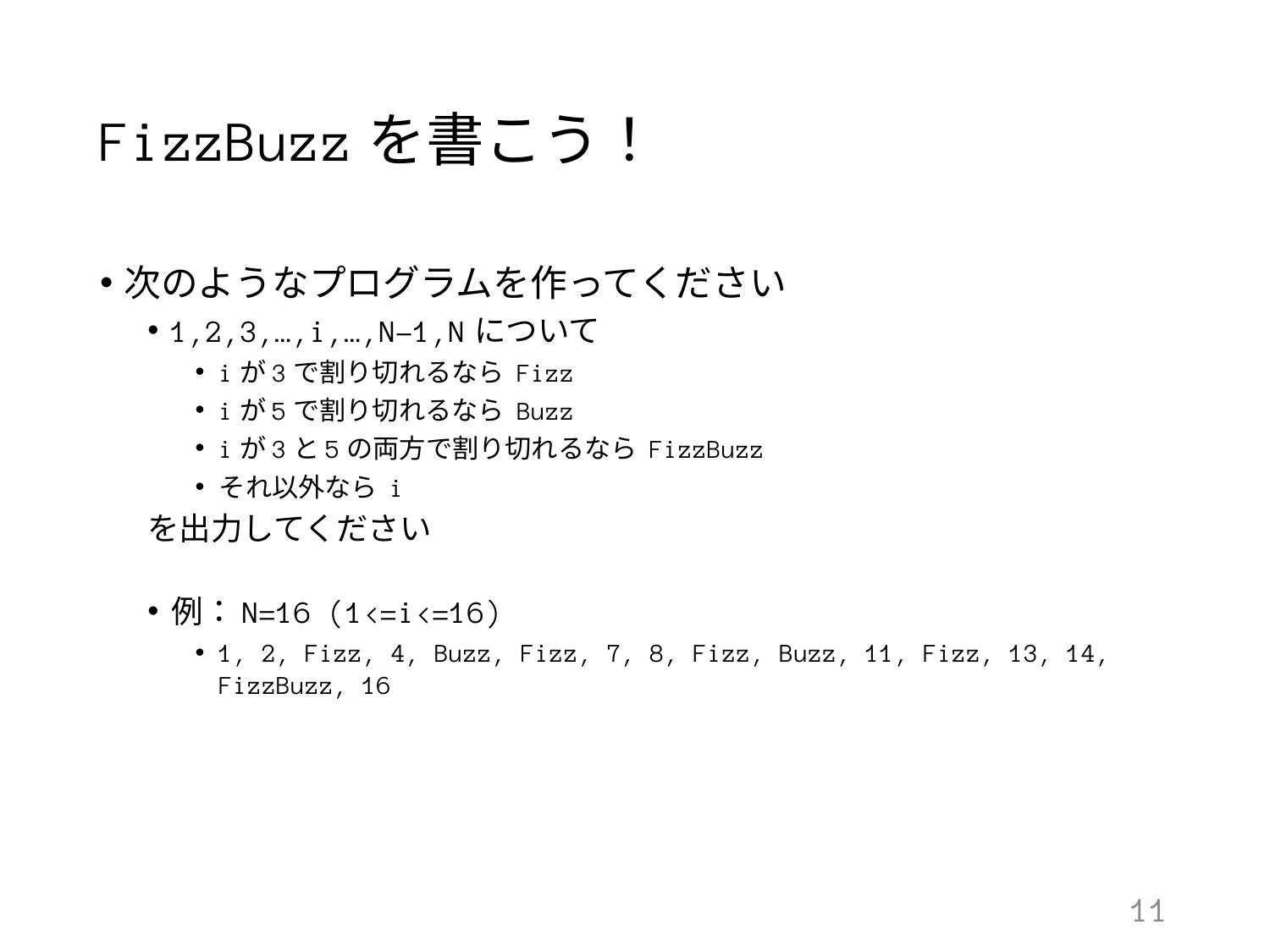

# FizzBuzzを書こう！
次のようなプログラムを作ってください
1,2,3,…,i,…,N-1,Nについて
iが3で割り切れるなら Fizz
iが5で割り切れるなら Buzz
iが3と5の両方で割り切れるなら FizzBuzz
それ以外なら i
を出力してください
例：N=16 (1<=i<=16)
1, 2, Fizz, 4, Buzz, Fizz, 7, 8, Fizz, Buzz, 11, Fizz, 13, 14, FizzBuzz, 16
11